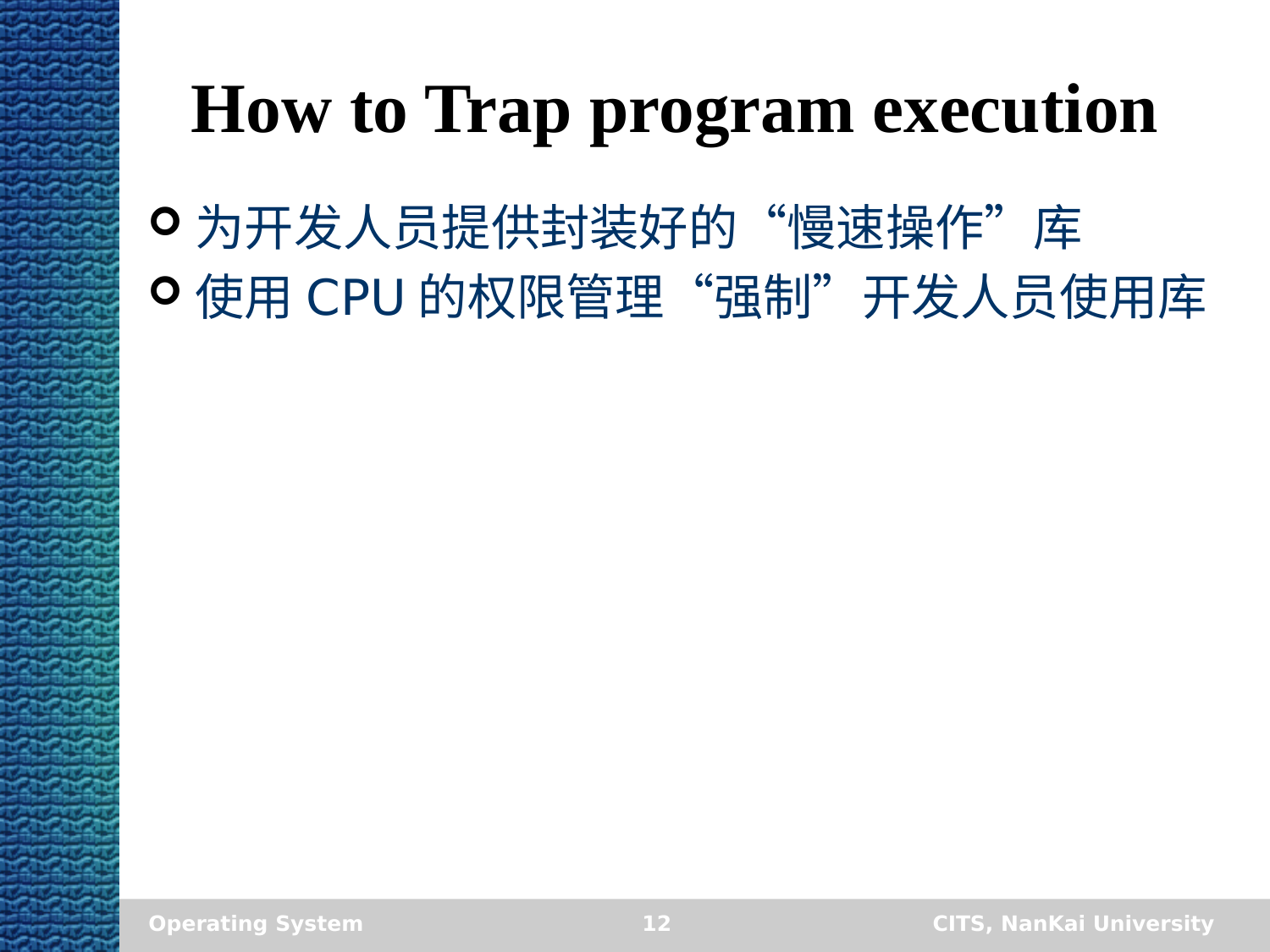

# How to Trap program execution
为开发人员提供封装好的“慢速操作”库
使用CPU的权限管理“强制”开发人员使用库
Operating System
12
CITS, NanKai University